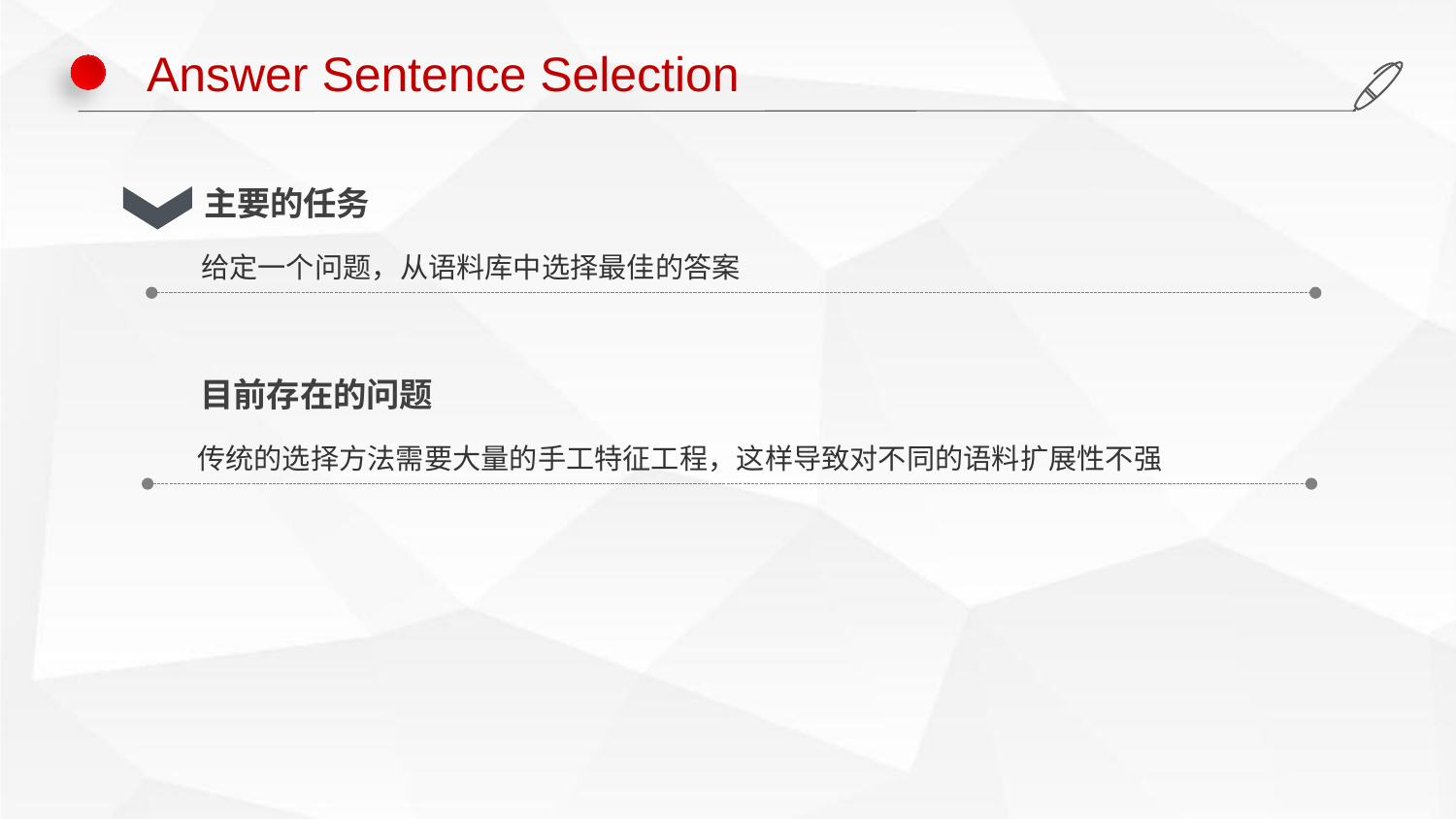

Answer Sentence Selection

主要的任务
给定一个问题，从语料库中选择最佳的答案
目前存在的问题
传统的选择方法需要大量的手工特征工程，这样导致对不同的语料扩展性不强